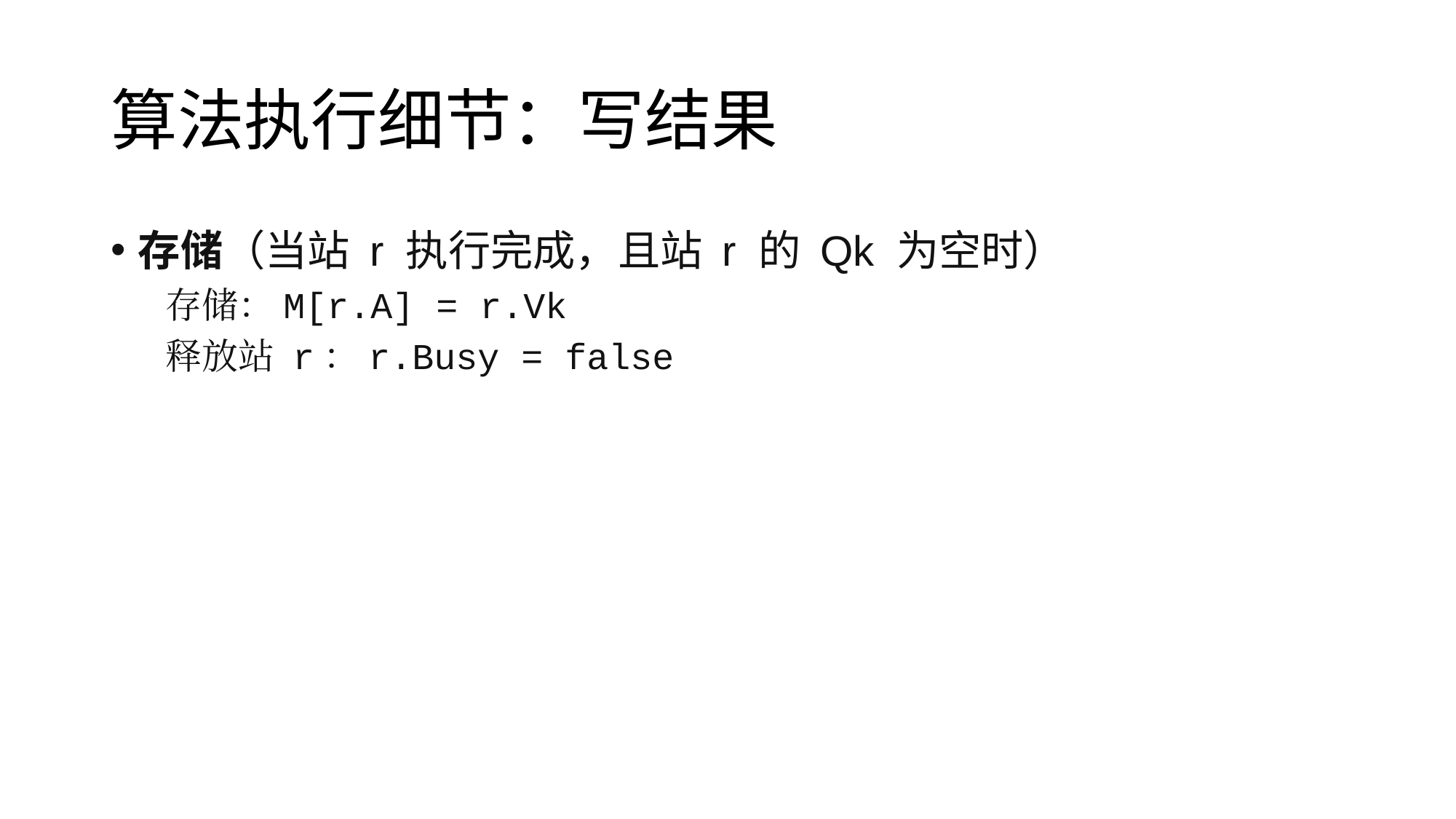

# 算法执行细节：写结果
存储（当站 r 执行完成，且站 r 的 Qk 为空时）
存储：M[r.A] = r.Vk
释放站 r：r.Busy = false